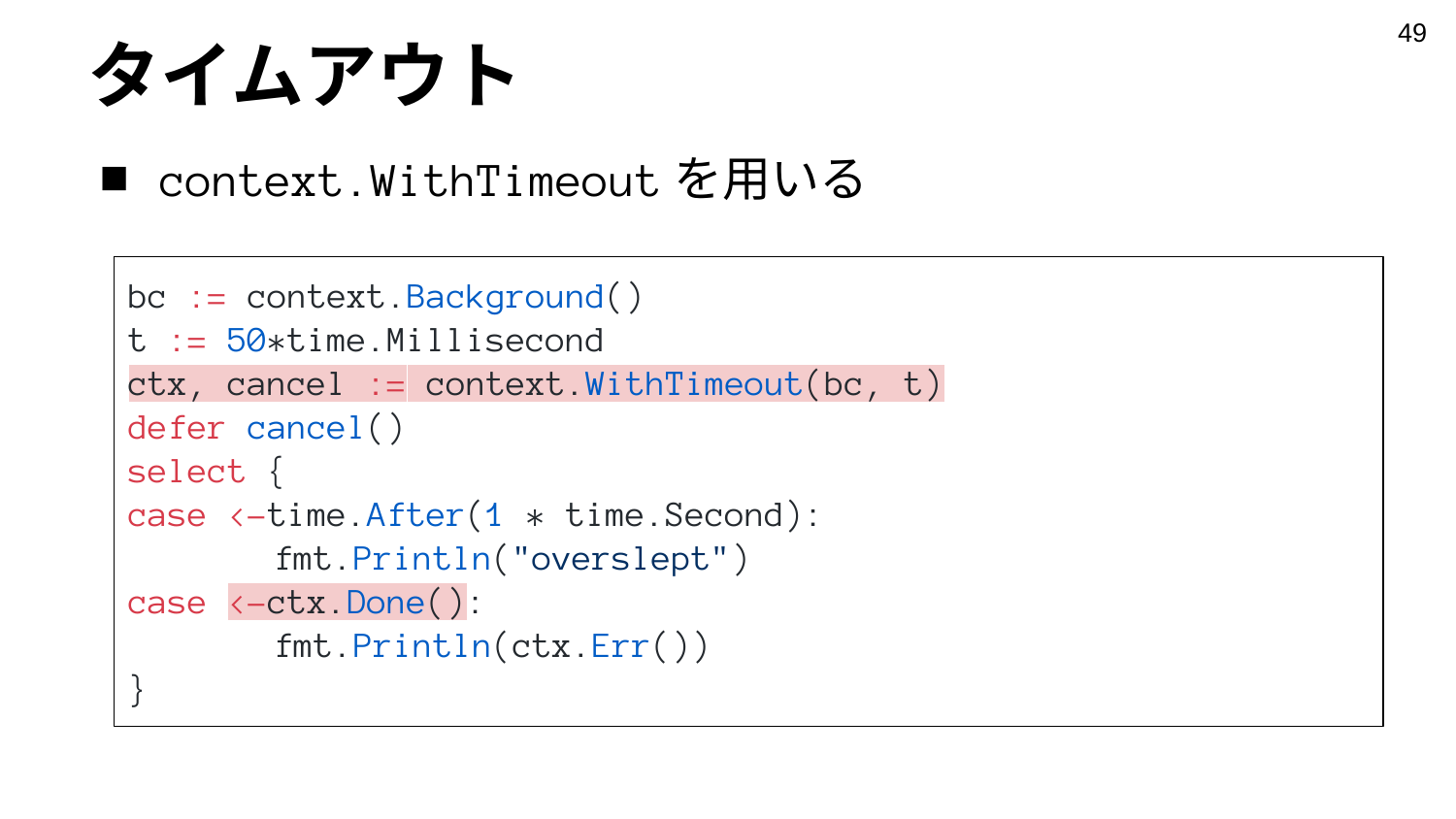

49
# タイムアウト
context.WithTimeoutを用いる
bc := context.Background()
t := 50*time.Millisecond
ctx, cancel := context.WithTimeout(bc, t)
defer cancel()
select {
case <-time.After(1 * time.Second):
	fmt.Println("overslept")
case <-ctx.Done():
	fmt.Println(ctx.Err())
}